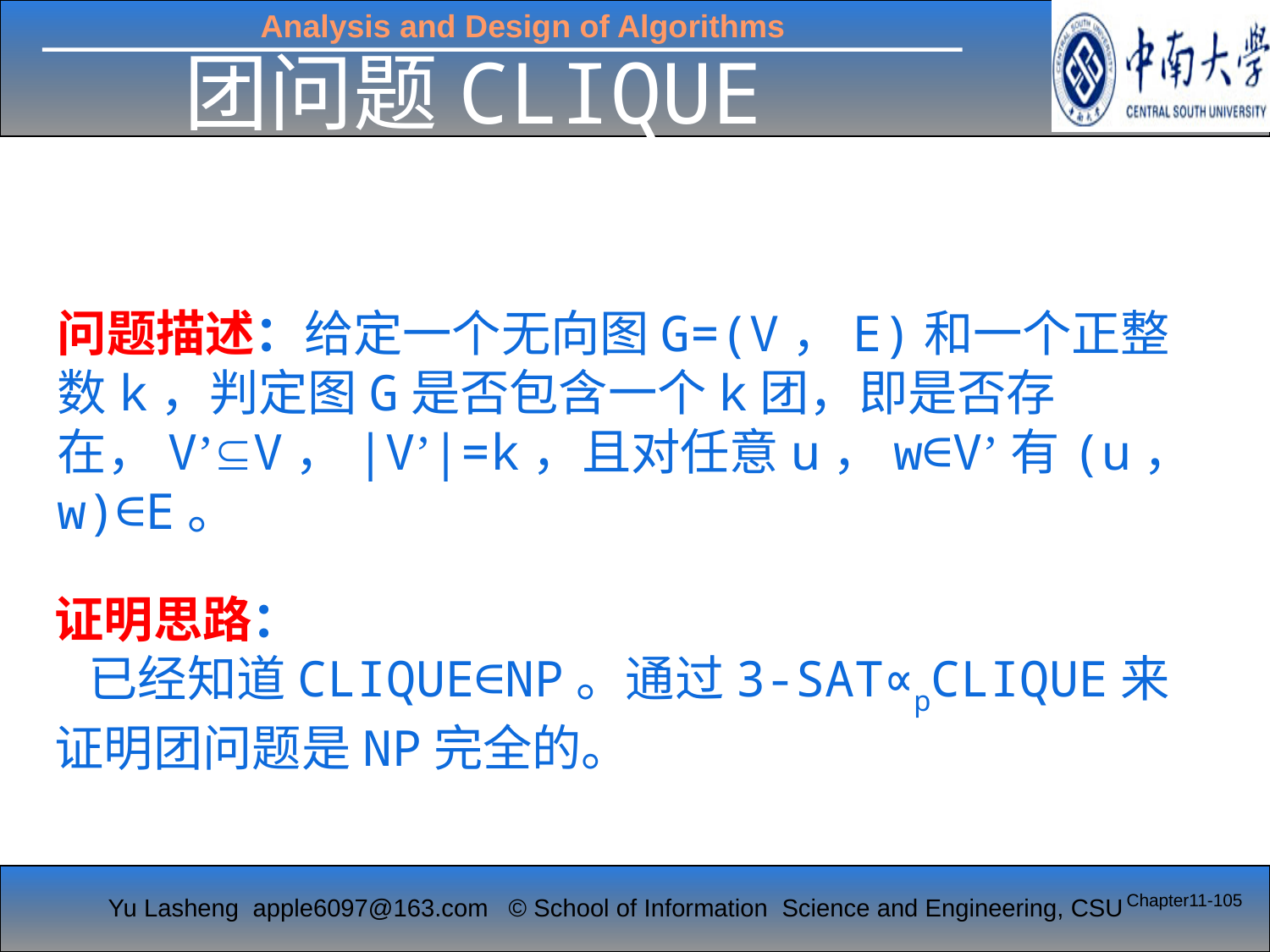

团问题CLIQUE
问题描述：给定一个无向图G=(V，E)和一个正整数k，判定图G是否包含一个k团，即是否存在，V’⊆V，|V’|=k，且对任意u，w∈V’有(u，w)∈E。
证明思路：
  已经知道CLIQUE∈NP。通过3-SAT∝pCLIQUE来证明团问题是NP完全的。
Chapter11-105